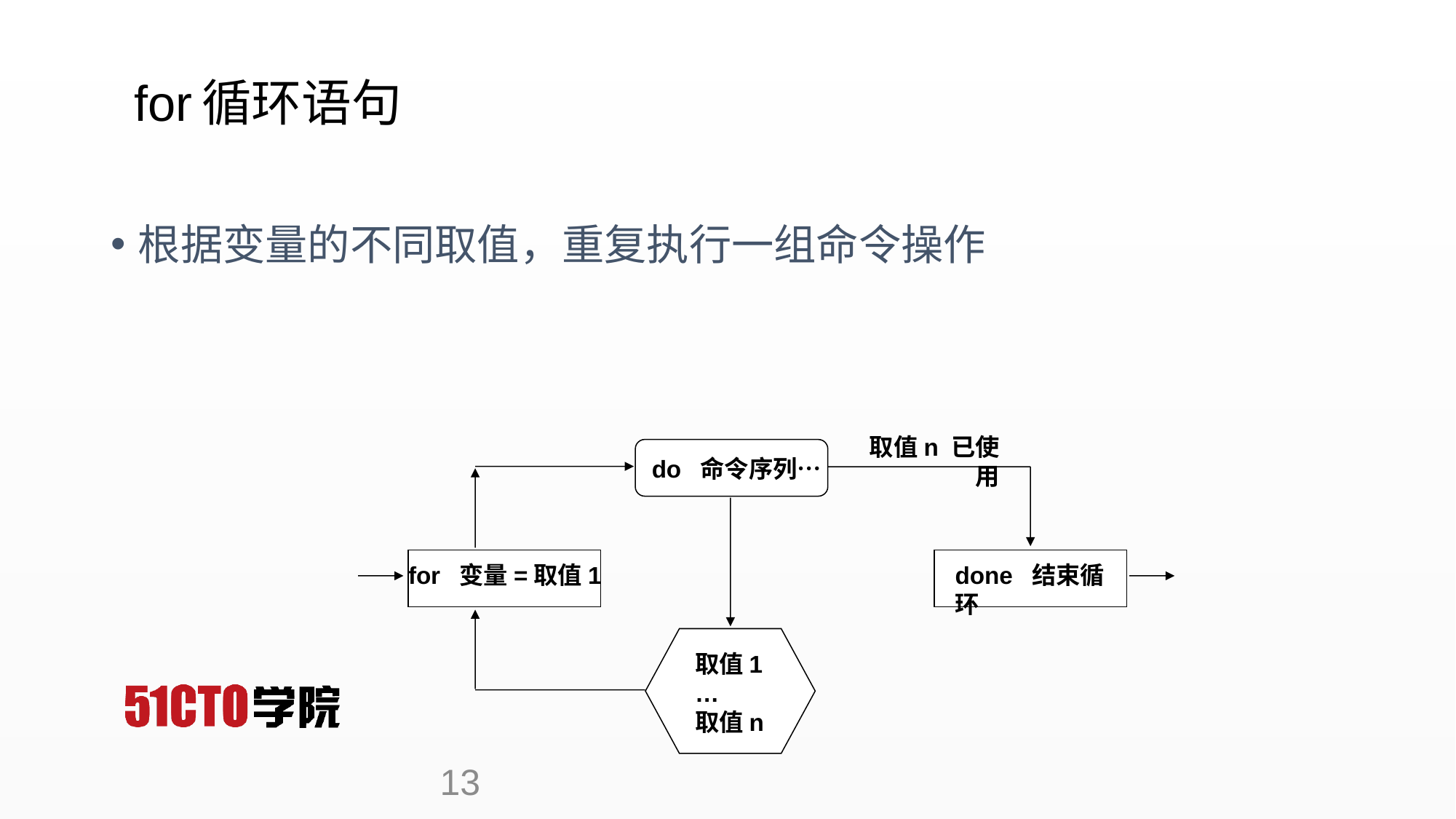

# for循环语句
根据变量的不同取值，重复执行一组命令操作
取值n 已使用

do  命令序列…

for  变量=取值1
done  结束循环

取值1
…
取值n

13